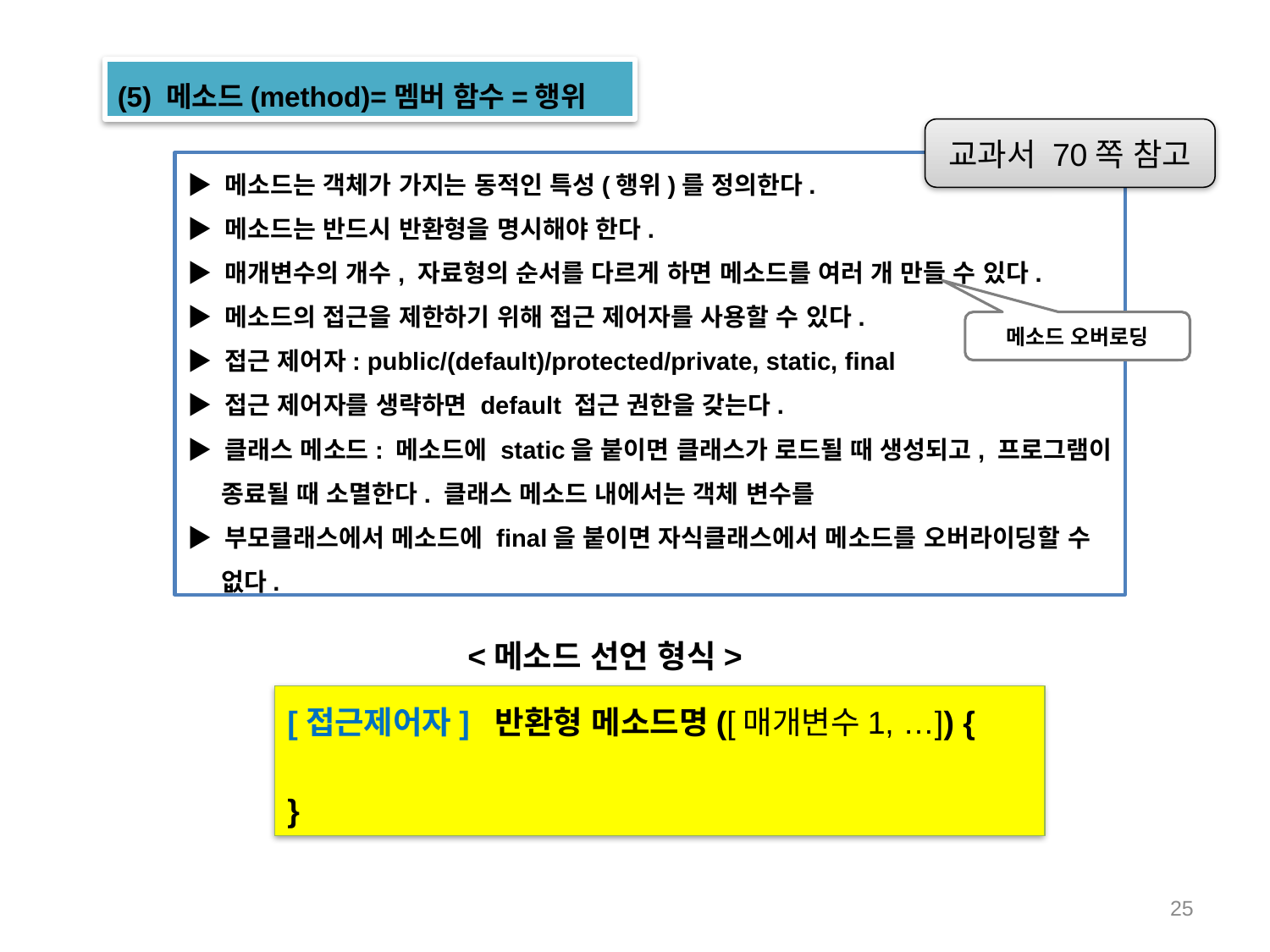

(5) 메소드(method)=멤버 함수=행위
교과서 70쪽 참고
▶ 메소드는 객체가 가지는 동적인 특성(행위)를 정의한다.
▶ 메소드는 반드시 반환형을 명시해야 한다.
▶ 매개변수의 개수, 자료형의 순서를 다르게 하면 메소드를 여러 개 만들 수 있다.
▶ 메소드의 접근을 제한하기 위해 접근 제어자를 사용할 수 있다.
▶ 접근 제어자: public/(default)/protected/private, static, final
▶ 접근 제어자를 생략하면 default 접근 권한을 갖는다.
▶ 클래스 메소드: 메소드에 static을 붙이면 클래스가 로드될 때 생성되고, 프로그램이 종료될 때 소멸한다. 클래스 메소드 내에서는 객체 변수를
▶ 부모클래스에서 메소드에 final을 붙이면 자식클래스에서 메소드를 오버라이딩할 수 없다.
메소드 오버로딩
<메소드 선언 형식>
[접근제어자]  반환형 메소드명([매개변수1, …]) {

}
25